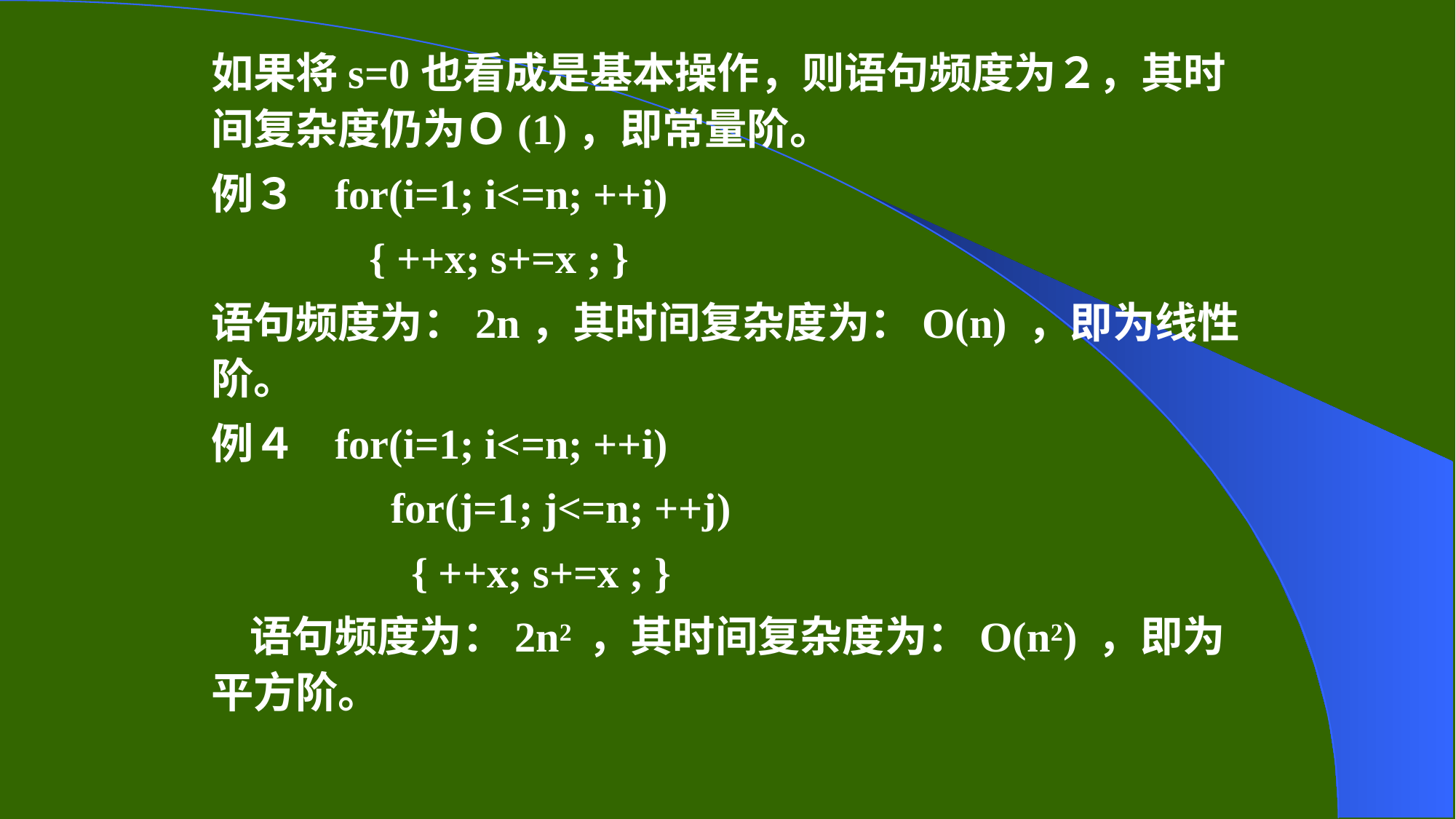

# 如果将s=0也看成是基本操作，则语句频度为２，其时间复杂度仍为Ｏ(1)，即常量阶。
例３   for(i=1; i<=n; ++i)
               { ++x; s+=x ; }
语句频度为：2n，其时间复杂度为：O(n) ，即为线性阶。
例４   for(i=1; i<=n; ++i)
　　　　for(j=1; j<=n; ++j)
                   { ++x; s+=x ; }
   语句频度为：2n2 ，其时间复杂度为：O(n2) ，即为平方阶。